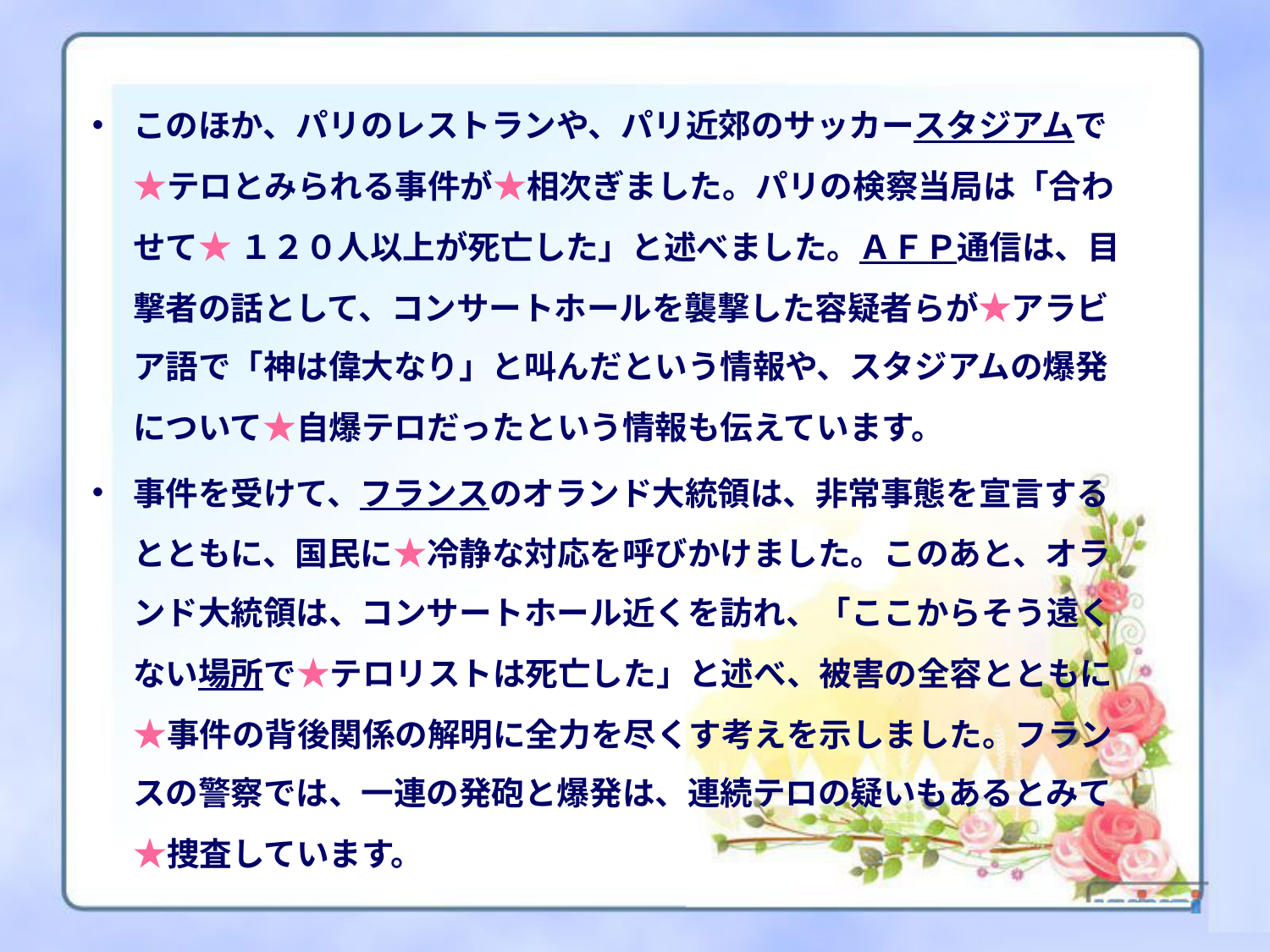

このほか、パリのレストランや、パリ近郊のサッカースタジアムで★テロとみられる事件が★相次ぎました。パリの検察当局は「合わせて★ １２０人以上が死亡した」と述べました。ＡＦＰ通信は、目撃者の話として、コンサートホールを襲撃した容疑者らが★アラビア語で「神は偉大なり」と叫んだという情報や、スタジアムの爆発について★自爆テロだったという情報も伝えています。
事件を受けて、フランスのオランド大統領は、非常事態を宣言するとともに、国民に★冷静な対応を呼びかけました。このあと、オランド大統領は、コンサートホール近くを訪れ、「ここからそう遠くない場所で★テロリストは死亡した」と述べ、被害の全容とともに★事件の背後関係の解明に全力を尽くす考えを示しました。フランスの警察では、一連の発砲と爆発は、連続テロの疑いもあるとみて★捜査しています。